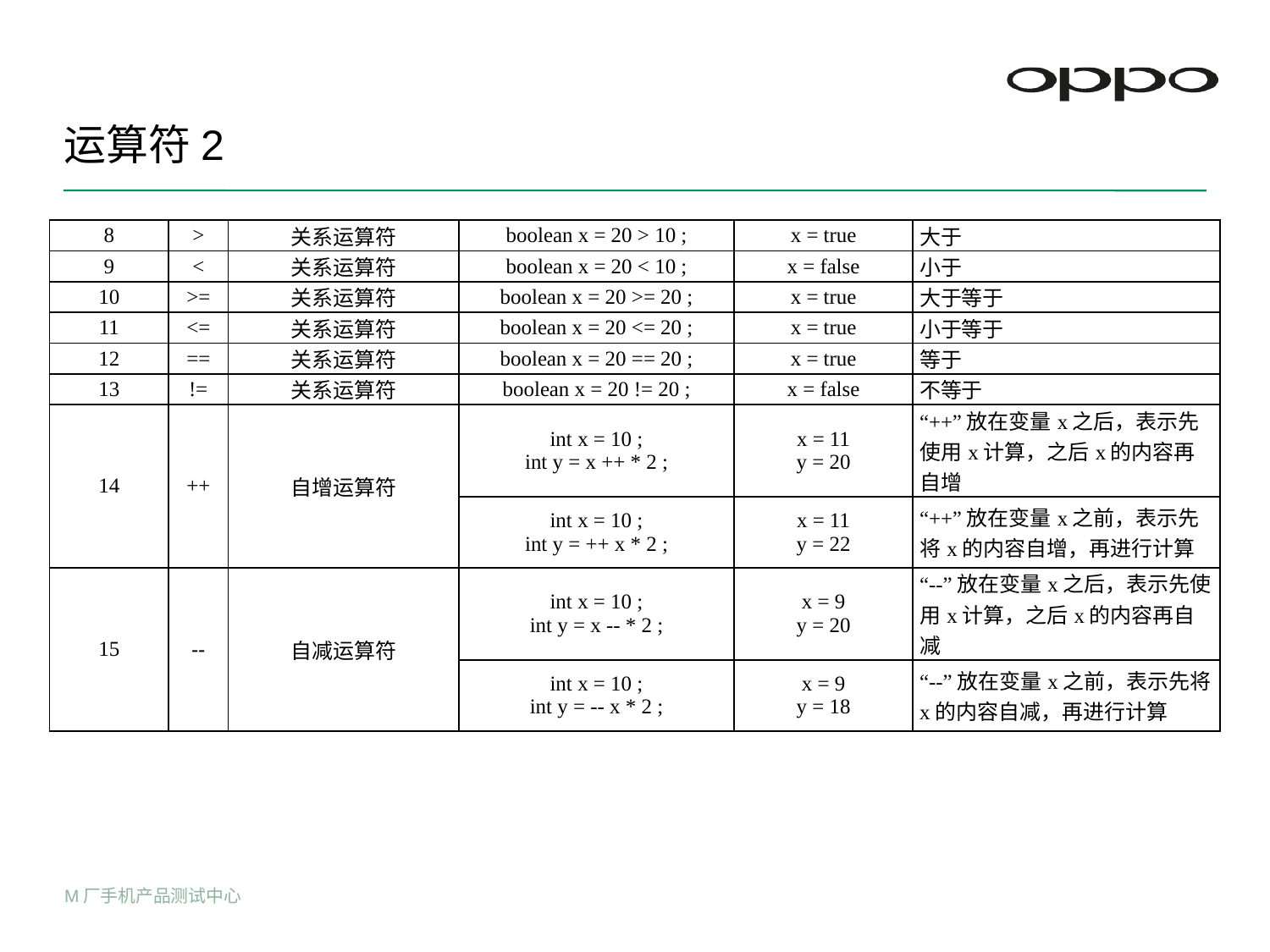

# 运算符2

| 8 | > | 关系运算符 | boolean x = 20 > 10 ; | x = true | 大于 |
| --- | --- | --- | --- | --- | --- |
| 9 | < | 关系运算符 | boolean x = 20 < 10 ; | x = false | 小于 |
| 10 | >= | 关系运算符 | boolean x = 20 >= 20 ; | x = true | 大于等于 |
| 11 | <= | 关系运算符 | boolean x = 20 <= 20 ; | x = true | 小于等于 |
| 12 | == | 关系运算符 | boolean x = 20 == 20 ; | x = true | 等于 |
| 13 | != | 关系运算符 | boolean x = 20 != 20 ; | x = false | 不等于 |
| 14 | ++ | 自增运算符 | int x = 10 ; int y = x ++ \* 2 ; | x = 11 y = 20 | “++”放在变量x之后，表示先使用x计算，之后x的内容再自增 |
|  |  |  | int x = 10 ; int y = ++ x \* 2 ; | x = 11 y = 22 | “++”放在变量x之前，表示先将x的内容自增，再进行计算 |
| 15 | -- | 自减运算符 | int x = 10 ; int y = x -- \* 2 ; | x = 9 y = 20 | “--”放在变量x之后，表示先使用x计算，之后x的内容再自减 |
|  |  |  | int x = 10 ; int y = -- x \* 2 ; | x = 9 y = 18 | “--”放在变量x之前，表示先将x的内容自减，再进行计算 |
M厂手机产品测试中心
11